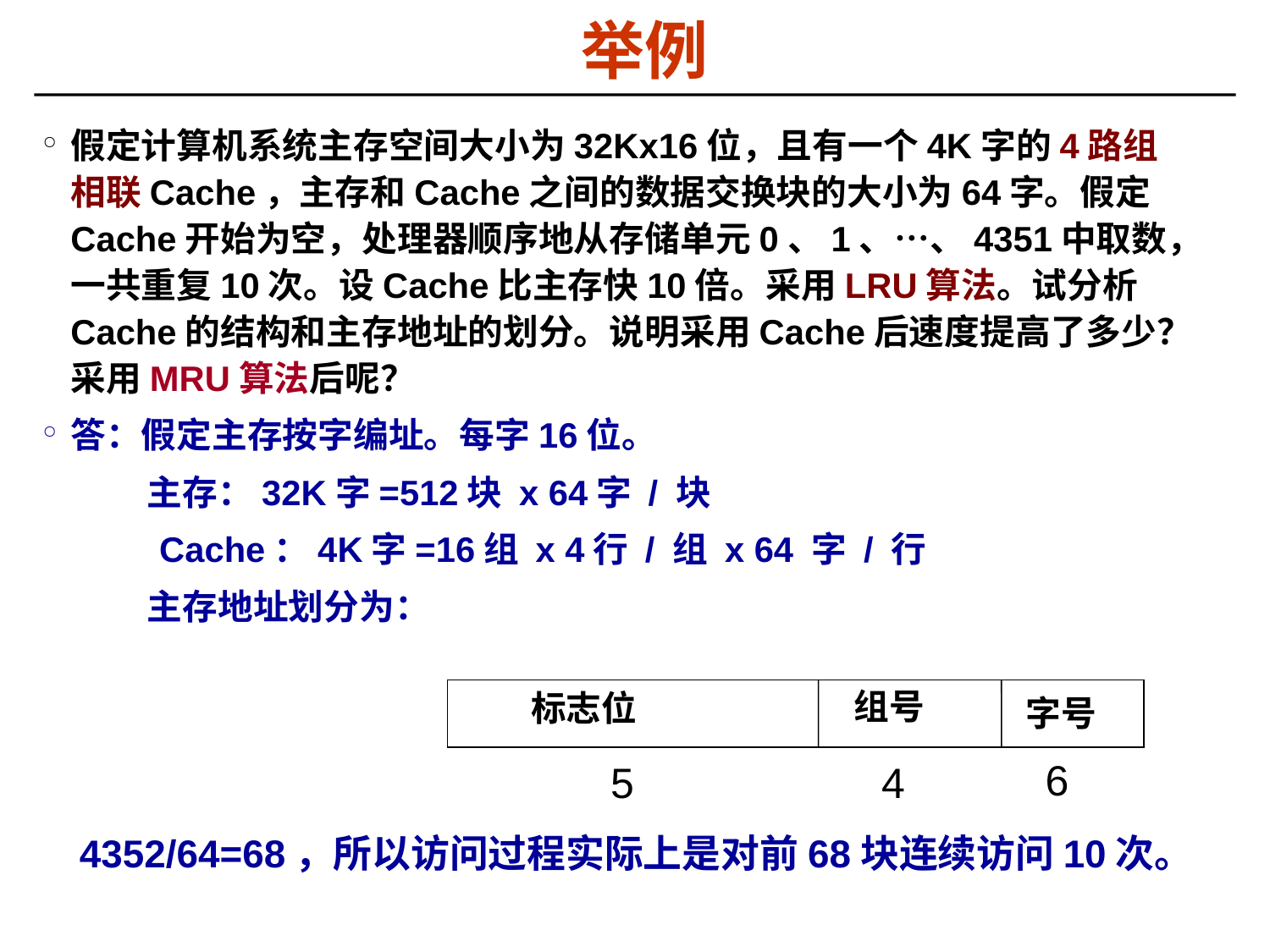

举例
假定计算机系统主存空间大小为32Kx16位，且有一个4K字的4路组相联Cache，主存和Cache之间的数据交换块的大小为64字。假定Cache开始为空，处理器顺序地从存储单元0、1、…、4351中取数，一共重复10次。设Cache比主存快10倍。采用LRU算法。试分析Cache的结构和主存地址的划分。说明采用Cache后速度提高了多少？采用MRU算法后呢？
答：假定主存按字编址。每字16位。
            主存：32K字=512块 x 64字 / 块
            Cache：4K字=16组 x 4行 / 组 x 64 字 / 行
            主存地址划分为：
组号

标志位
6
5
4
字号
4352/64=68，所以访问过程实际上是对前68块连续访问10次。